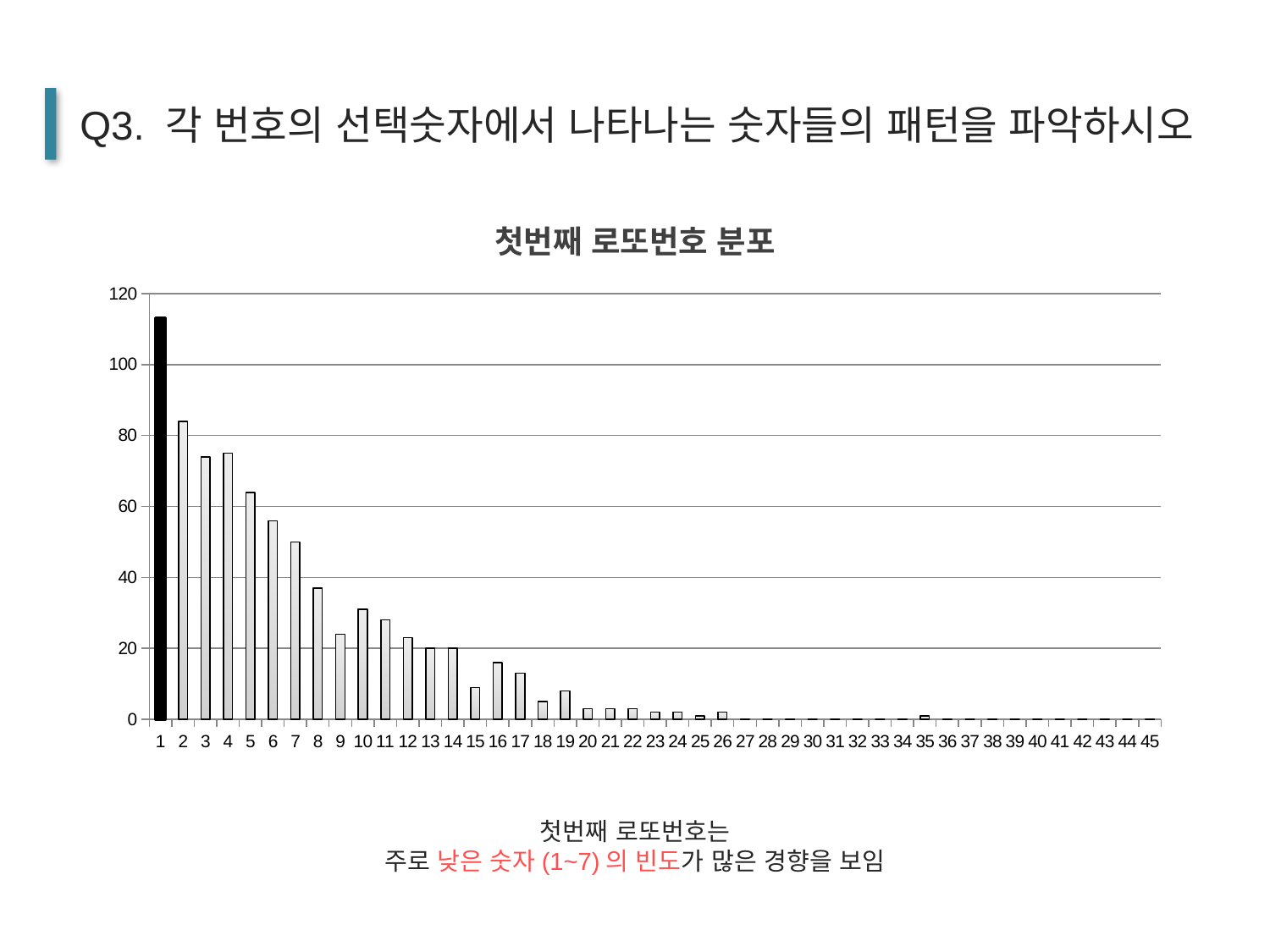

Q3. 각 번호의 선택숫자에서 나타나는 숫자들의 패턴을 파악하시오

### Chart: 첫번째 로또번호 분포

| Category | no1 |
|---|---|
| 1 | 113.0 |
| 2 | 84.0 |
| 3 | 74.0 |
| 4 | 75.0 |
| 5 | 64.0 |
| 6 | 56.0 |
| 7 | 50.0 |
| 8 | 37.0 |
| 9 | 24.0 |
| 10 | 31.0 |
| 11 | 28.0 |
| 12 | 23.0 |
| 13 | 20.0 |
| 14 | 20.0 |
| 15 | 9.0 |
| 16 | 16.0 |
| 17 | 13.0 |
| 18 | 5.0 |
| 19 | 8.0 |
| 20 | 3.0 |
| 21 | 3.0 |
| 22 | 3.0 |
| 23 | 2.0 |
| 24 | 2.0 |
| 25 | 1.0 |
| 26 | 2.0 |
| 27 | 0.0 |
| 28 | 0.0 |
| 29 | 0.0 |
| 30 | 0.0 |
| 31 | 0.0 |
| 32 | 0.0 |
| 33 | 0.0 |
| 34 | 0.0 |
| 35 | 1.0 |
| 36 | 0.0 |
| 37 | 0.0 |
| 38 | 0.0 |
| 39 | 0.0 |
| 40 | 0.0 |
| 41 | 0.0 |
| 42 | 0.0 |
| 43 | 0.0 |
| 44 | 0.0 |
| 45 | 0.0 |
첫번째 로또번호는
주로 낮은 숫자(1~7)의 빈도가 많은 경향을 보임